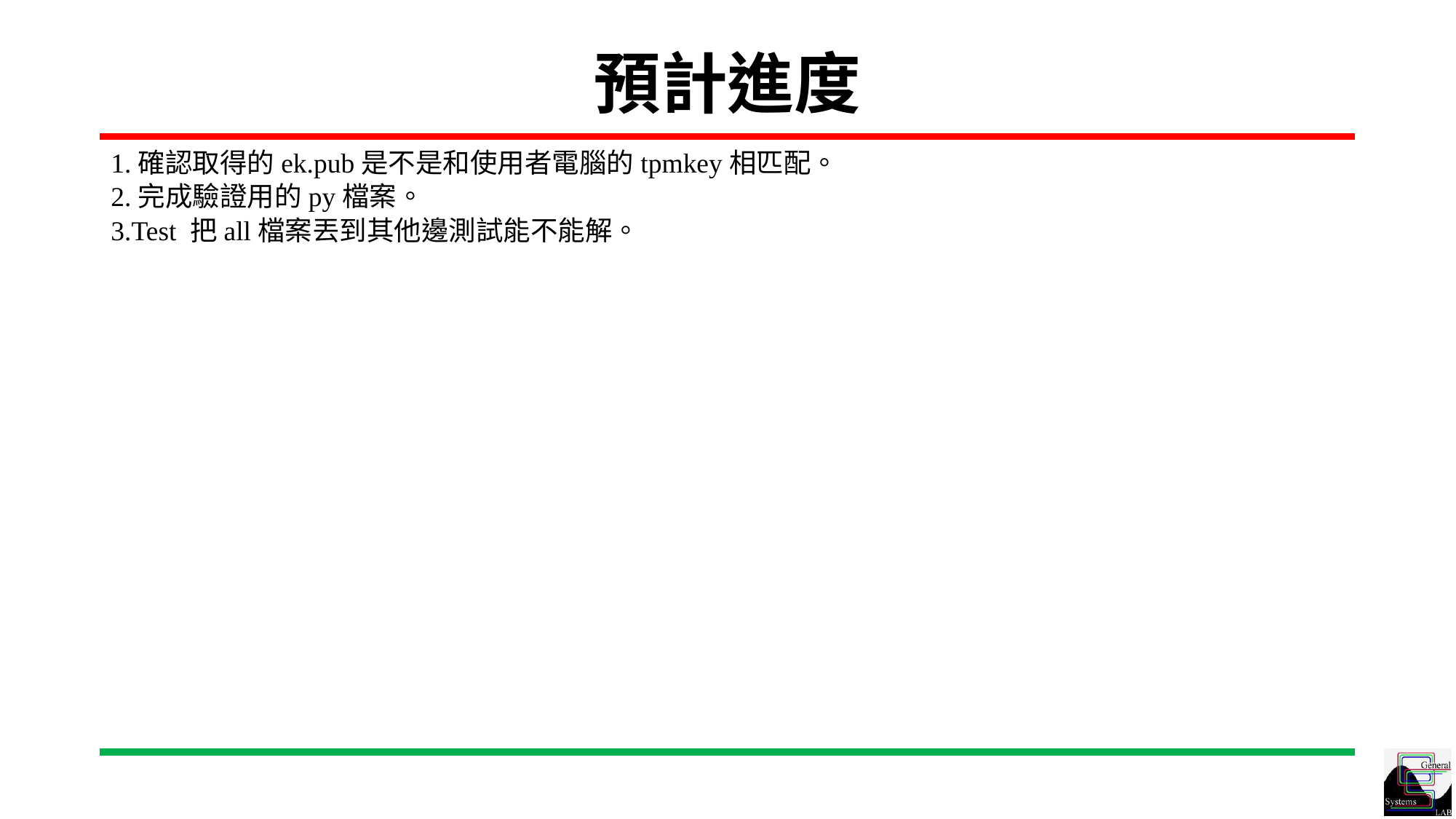

# 預計進度
1.確認取得的ek.pub是不是和使用者電腦的tpmkey相匹配。
2.完成驗證用的py檔案。
3.Test 把all檔案丟到其他邊測試能不能解。